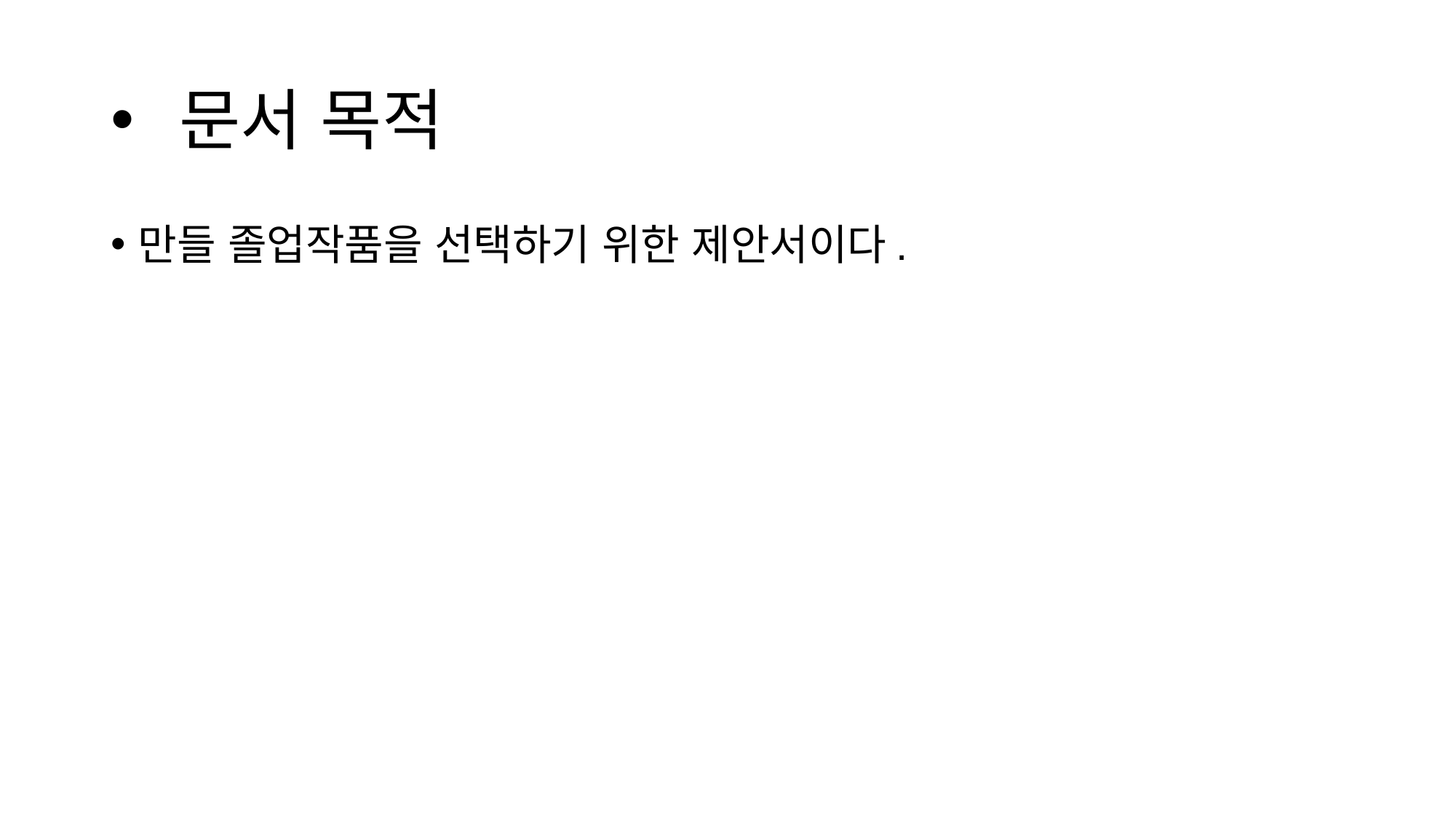

# 문서 목적
만들 졸업작품을 선택하기 위한 제안서이다.